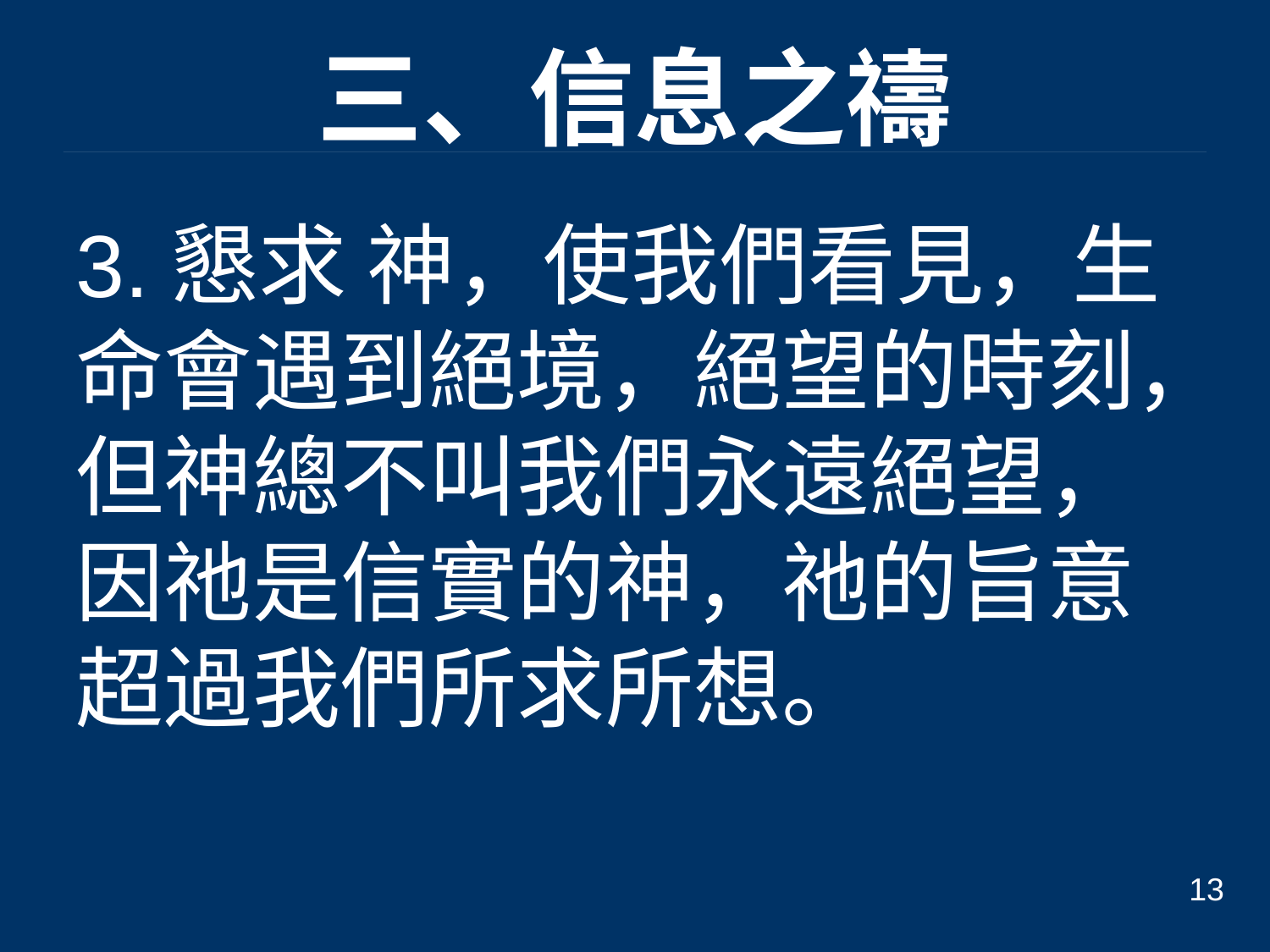

三、信息之禱

3.懇求 神，使我們看見，生命會遇到絕境，絕望的時刻，但神總不叫我們永遠絕望，因祂是信實的神，祂的旨意超過我們所求所想。
13